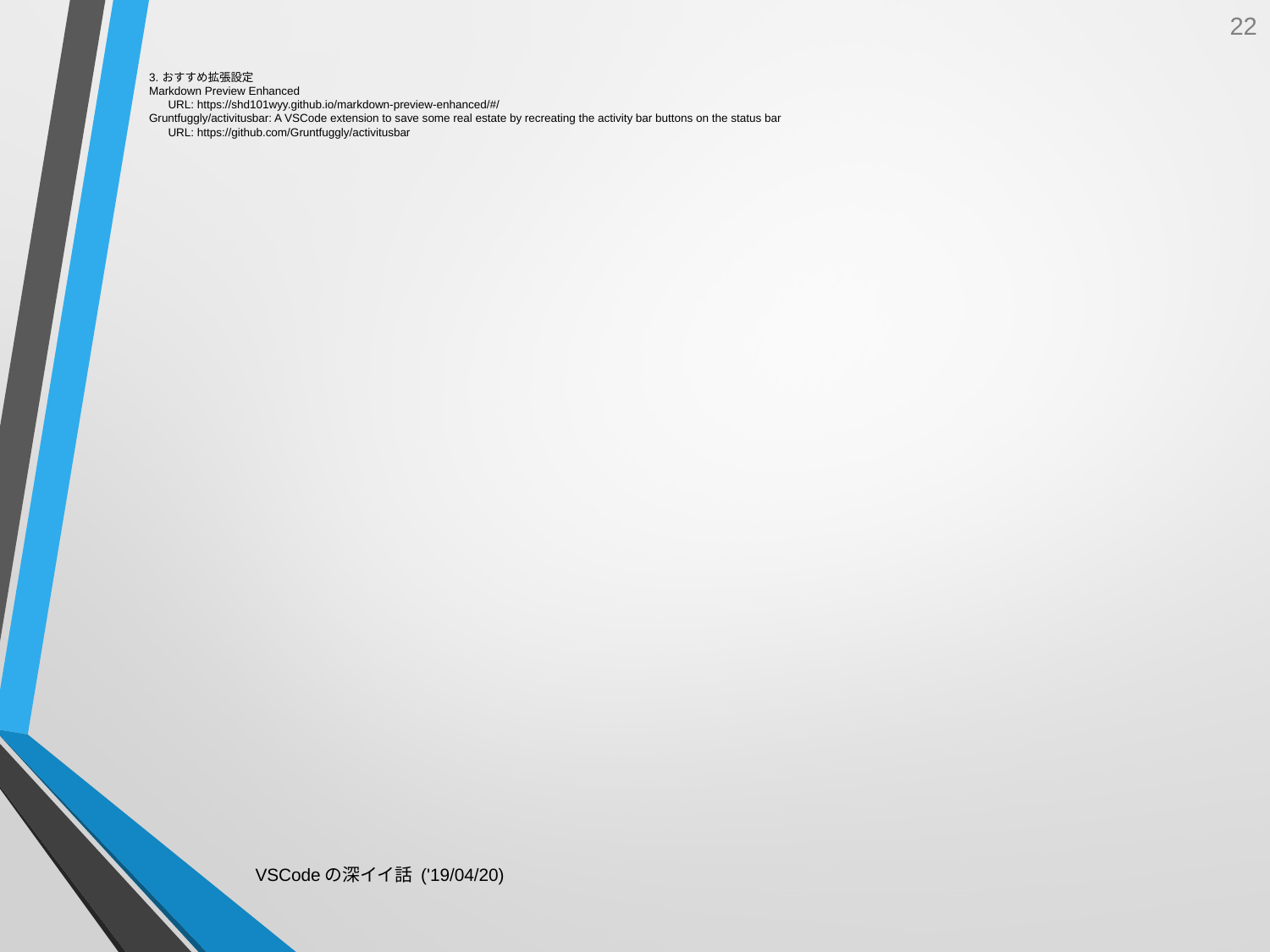

# 3. おすすめ拡張設定 Markdown Preview Enhanced
      URL: https://shd101wyy.github.io/markdown-preview-enhanced/#/
Gruntfuggly/activitusbar: A VSCode extension to save some real estate by recreating the activity bar buttons on the status bar
      URL: https://github.com/Gruntfuggly/activitusbar
VSCodeの深イイ話 ('19/04/20)